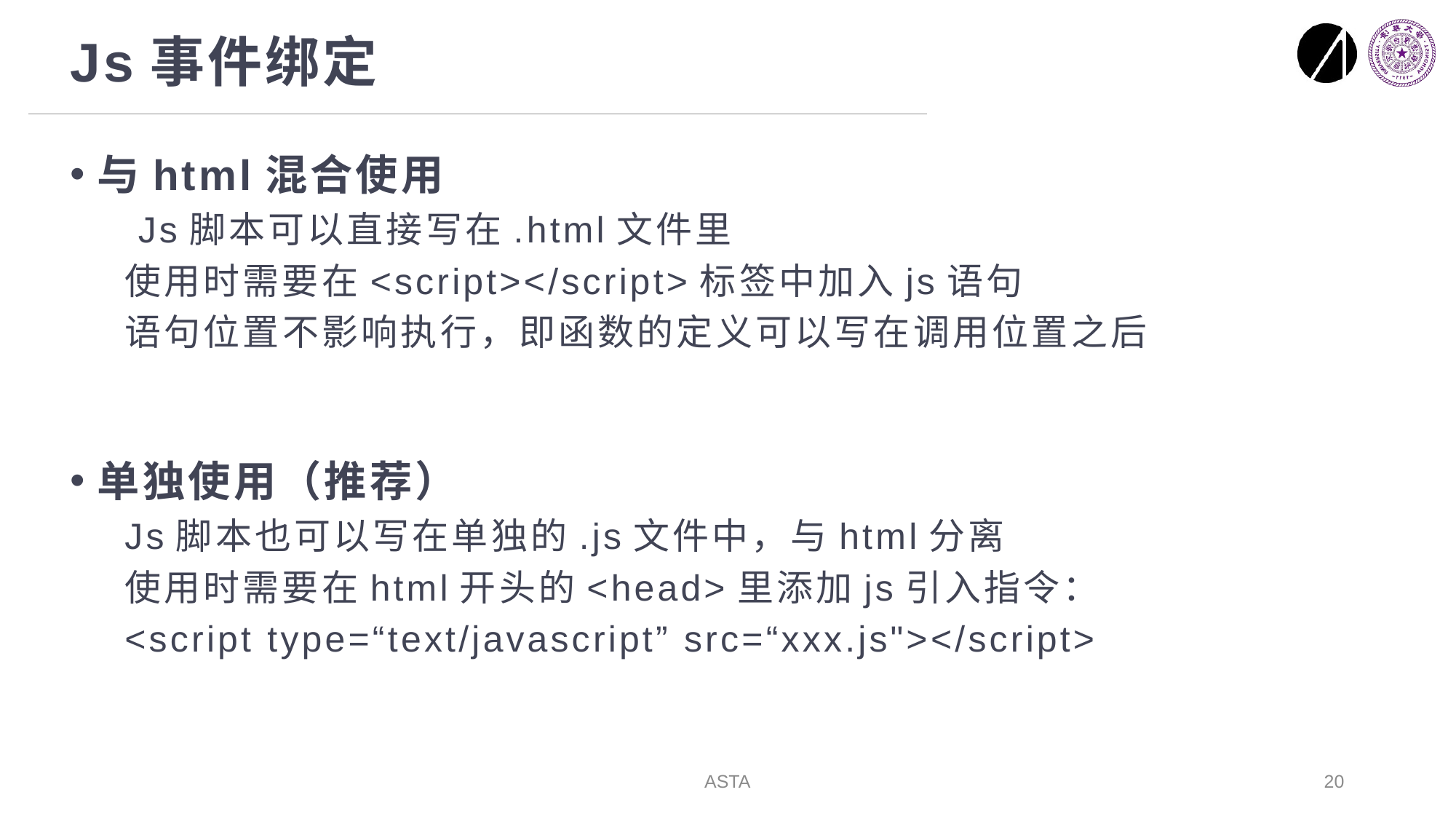

# Js事件绑定
与html混合使用
 Js脚本可以直接写在.html文件里
使用时需要在<script></script>标签中加入js语句
语句位置不影响执行，即函数的定义可以写在调用位置之后

单独使用（推荐）
Js脚本也可以写在单独的.js文件中，与html分离
使用时需要在html开头的<head>里添加js引入指令：
<script type=“text/javascript” src=“xxx.js"></script>
ASTA
20